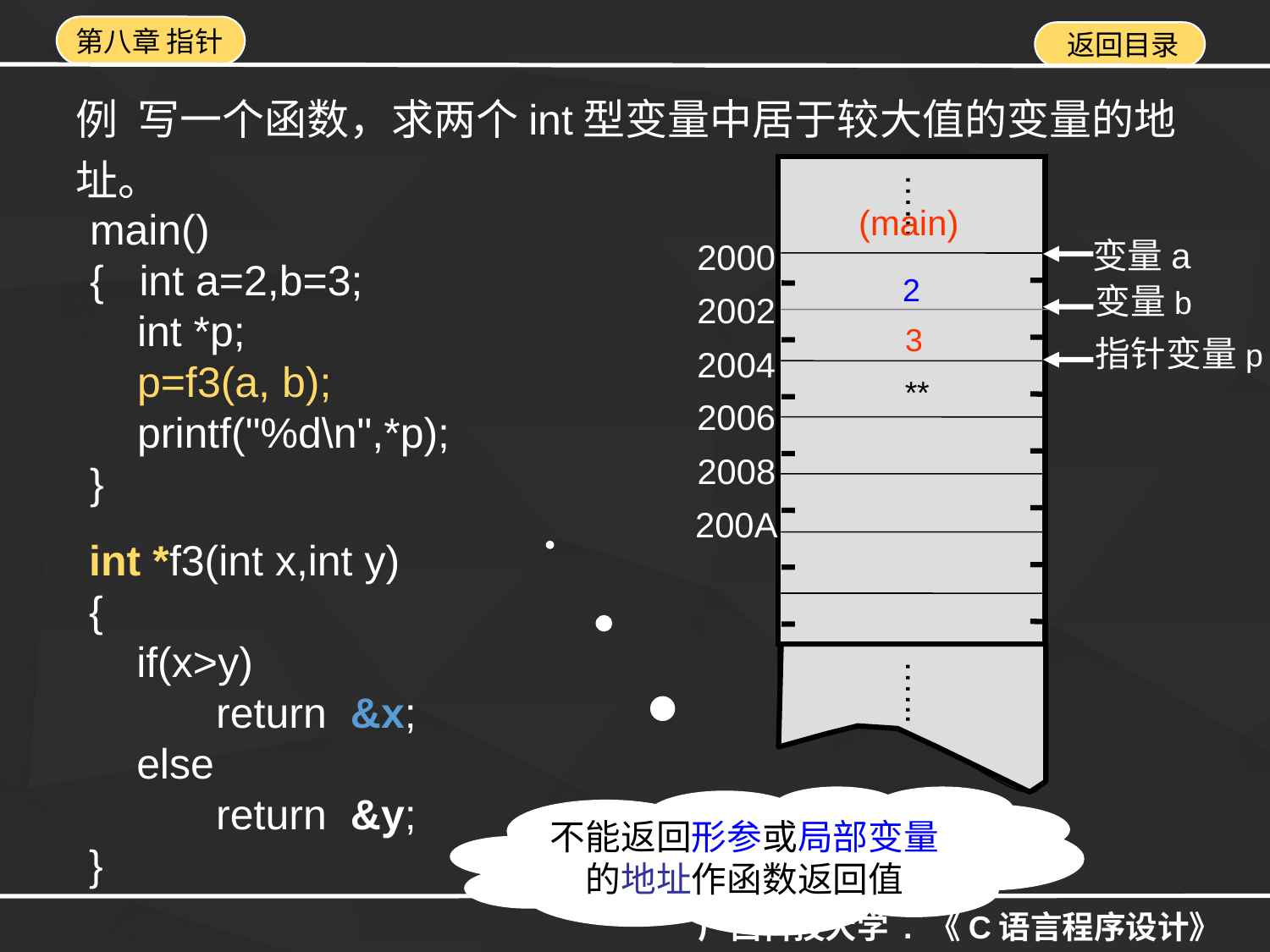

例  写一个函数，求两个int型变量中居于较大值的变量的地址。

…...
(main)
变量a

2000

2
  变量b

2002

3

  指针变量p

2004
**

2006

2008

200A

…...

main()
{   int a=2,b=3;
    int *p;
    p=f3(a, b);
    printf("%d\n",*p);
}
int *f3(int x,int y)
{
    if(x>y)
	return  &x;
    else
	return  &y;
}
不能返回形参或局部变量
的地址作函数返回值